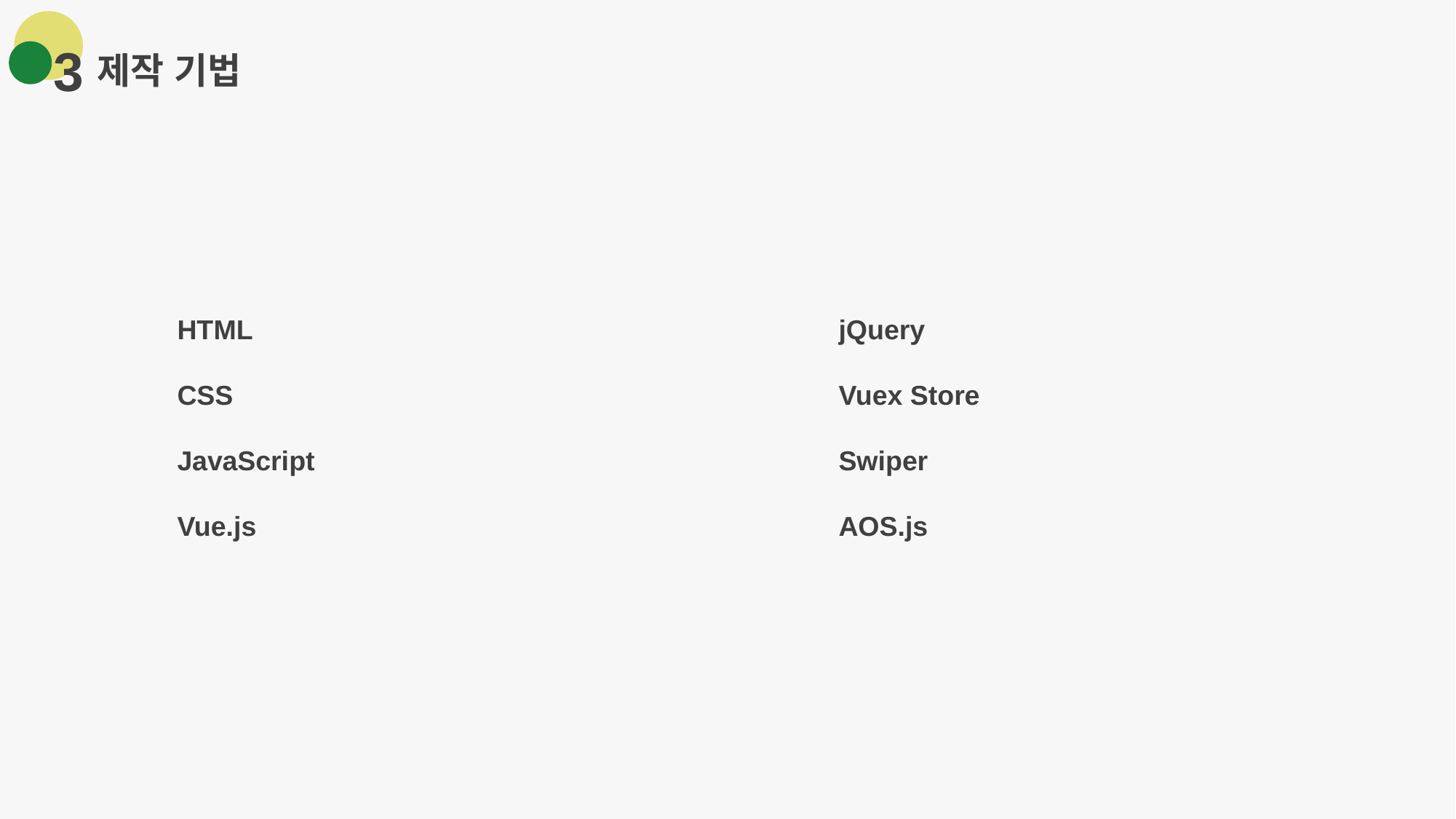

3

제작 기법
jQuery

Vuex Store

Swiper

AOS.js
HTML

CSS

JavaScript

Vue.js